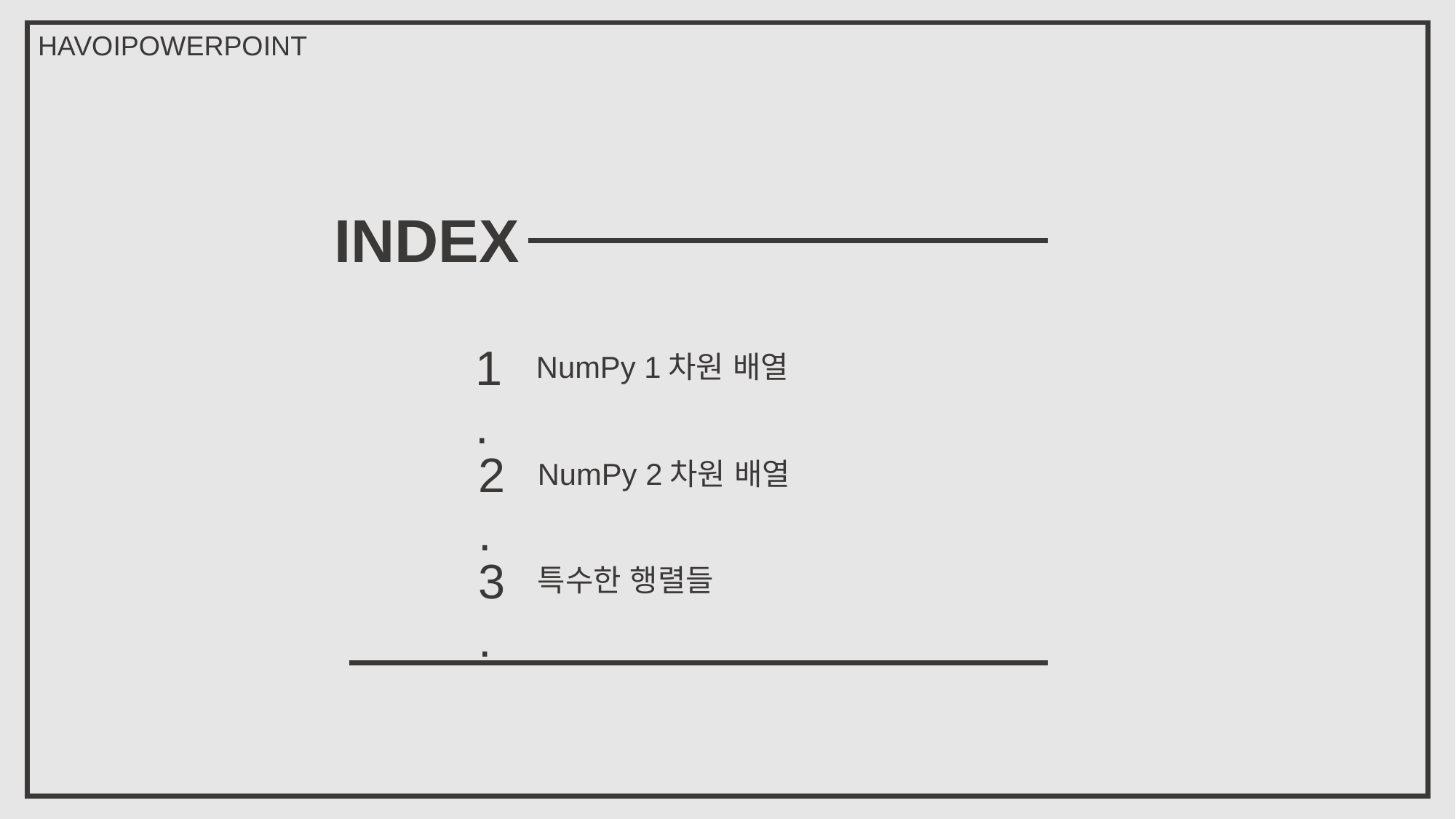

HAVOIPOWERPOINT

INDEX
1.
NumPy 1차원 배열
2.
NumPy 2차원 배열
3.
특수한 행렬들